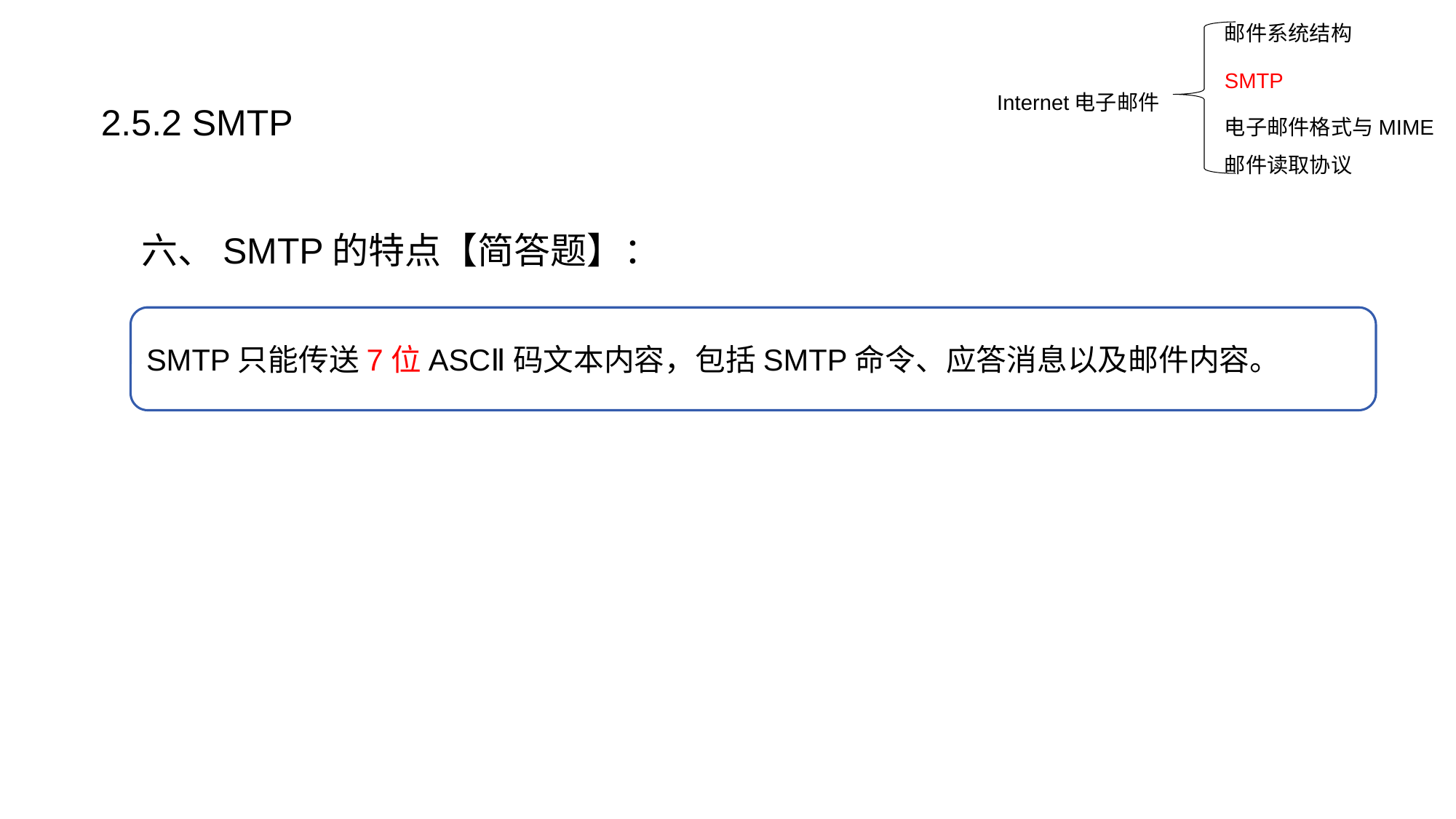

邮件系统结构

SMTP
2.5.2 SMTP
Internet电子邮件
电子邮件格式与MIME
邮件读取协议
六、SMTP的特点【简答题】：
SMTP只能传送7位ASCⅡ码文本内容，包括SMTP命令、应答消息以及邮件内容。